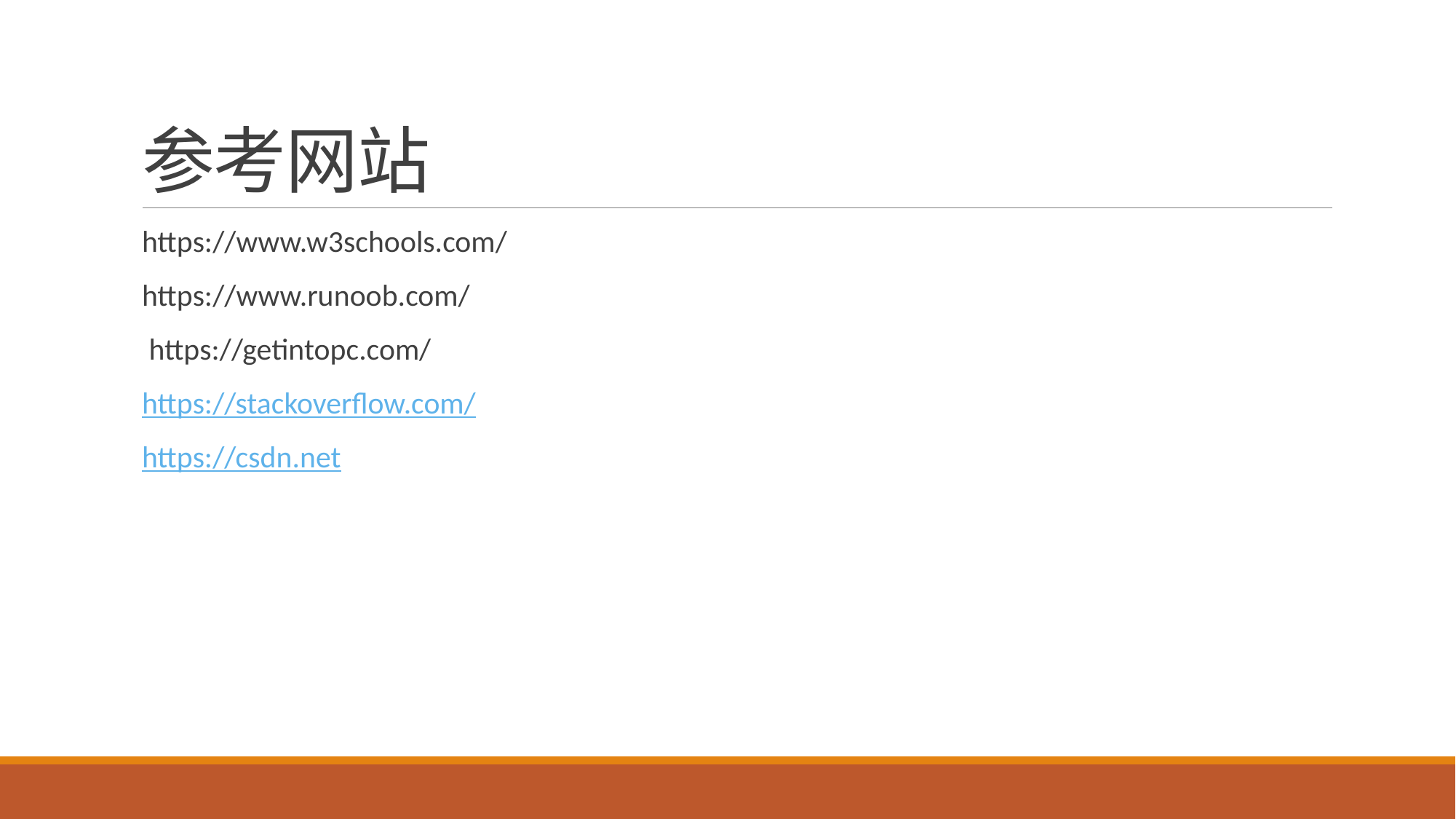

# 参考网站
https://www.w3schools.com/
https://www.runoob.com/
 https://getintopc.com/
https://stackoverflow.com/
https://csdn.net